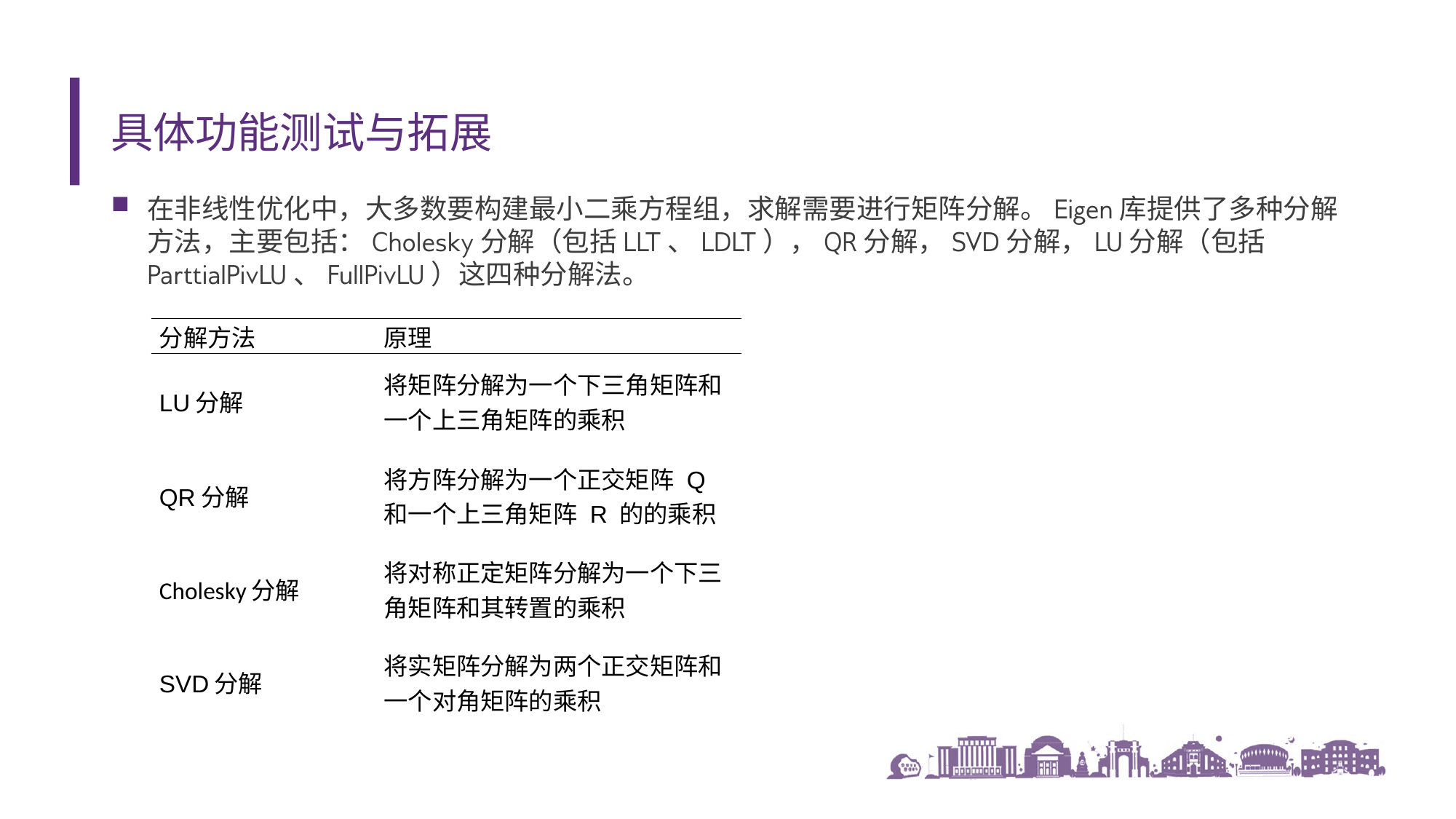

# 具体功能测试与拓展
在非线性优化中，大多数要构建最小二乘方程组，求解需要进行矩阵分解。Eigen库提供了多种分解方法，主要包括：Cholesky分解（包括LLT、LDLT），QR分解，SVD分解，LU分解（包括ParttialPivLU、FullPivLU）这四种分解法。

| 分解方法 | 原理 |
| --- | --- |
| LU分解 | 将矩阵分解为一个下三角矩阵和一个上三角矩阵的乘积 |
| QR分解 | 将方阵分解为一个正交矩阵 Q 和一个上三角矩阵 R 的的乘积 |
| Cholesky分解 | 将对称正定矩阵分解为一个下三角矩阵和其转置的乘积 |
| SVD分解 | 将实矩阵分解为两个正交矩阵和一个对角矩阵的乘积 |